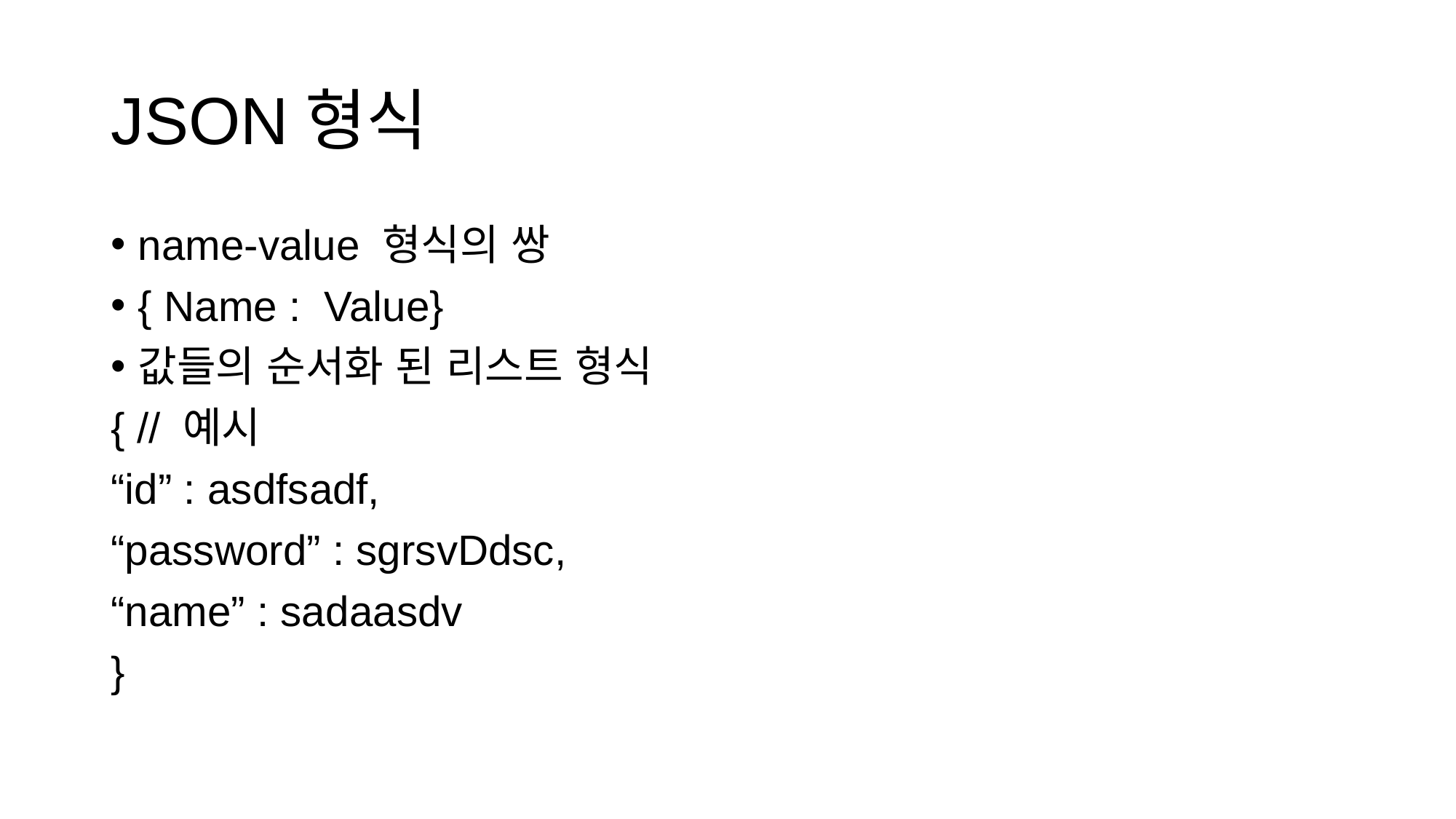

# JSON형식
name-value 형식의 쌍
{ Name :  Value}
값들의 순서화 된 리스트 형식
{ // 예시
“id” : asdfsadf,
“password” : sgrsvDdsc,
“name” : sadaasdv
}